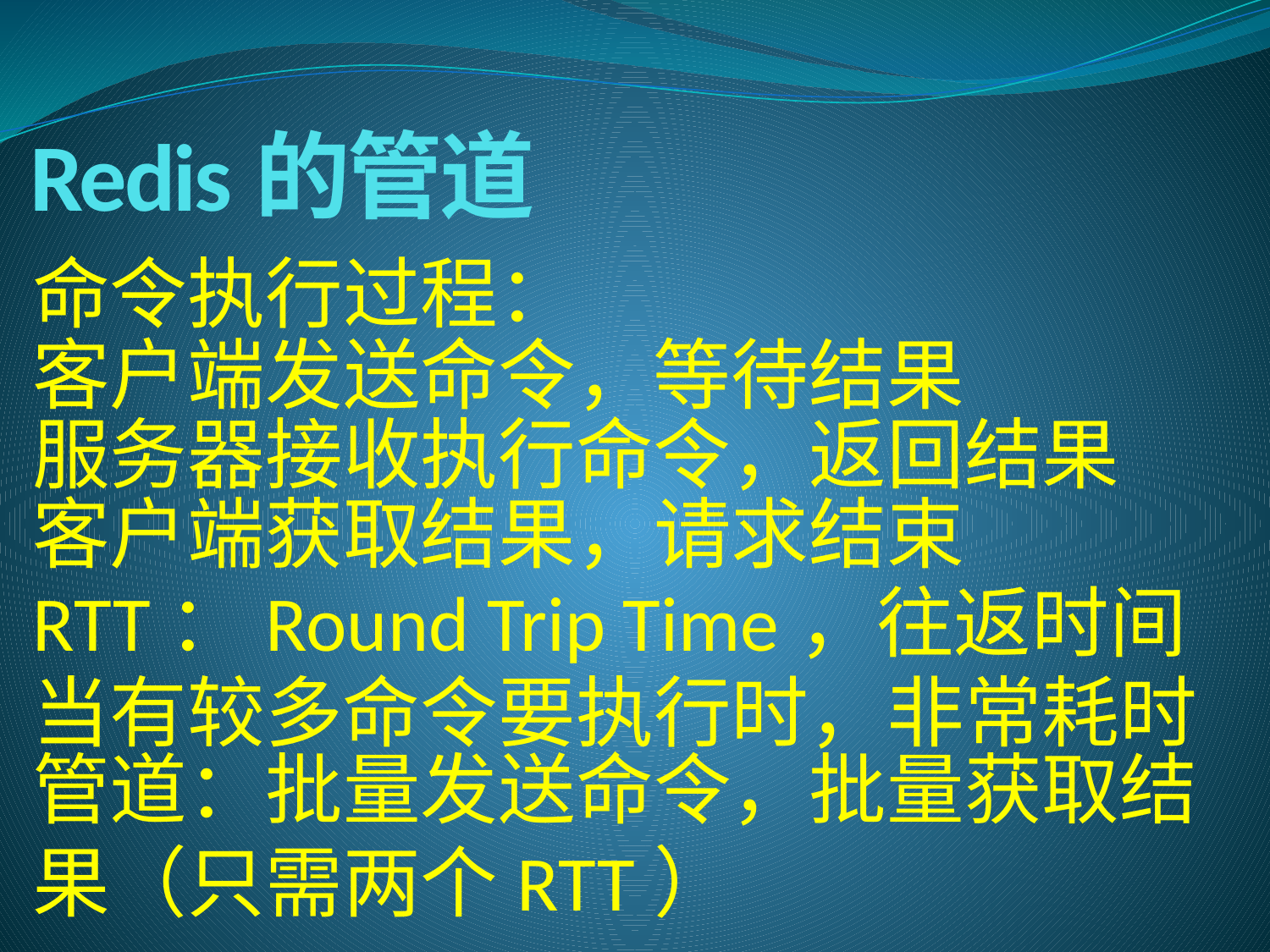

# Redis的管道
命令执行过程：
客户端发送命令，等待结果
服务器接收执行命令，返回结果
客户端获取结果，请求结束
RTT：Round Trip Time，往返时间
当有较多命令要执行时，非常耗时
管道：批量发送命令，批量获取结果（只需两个RTT）